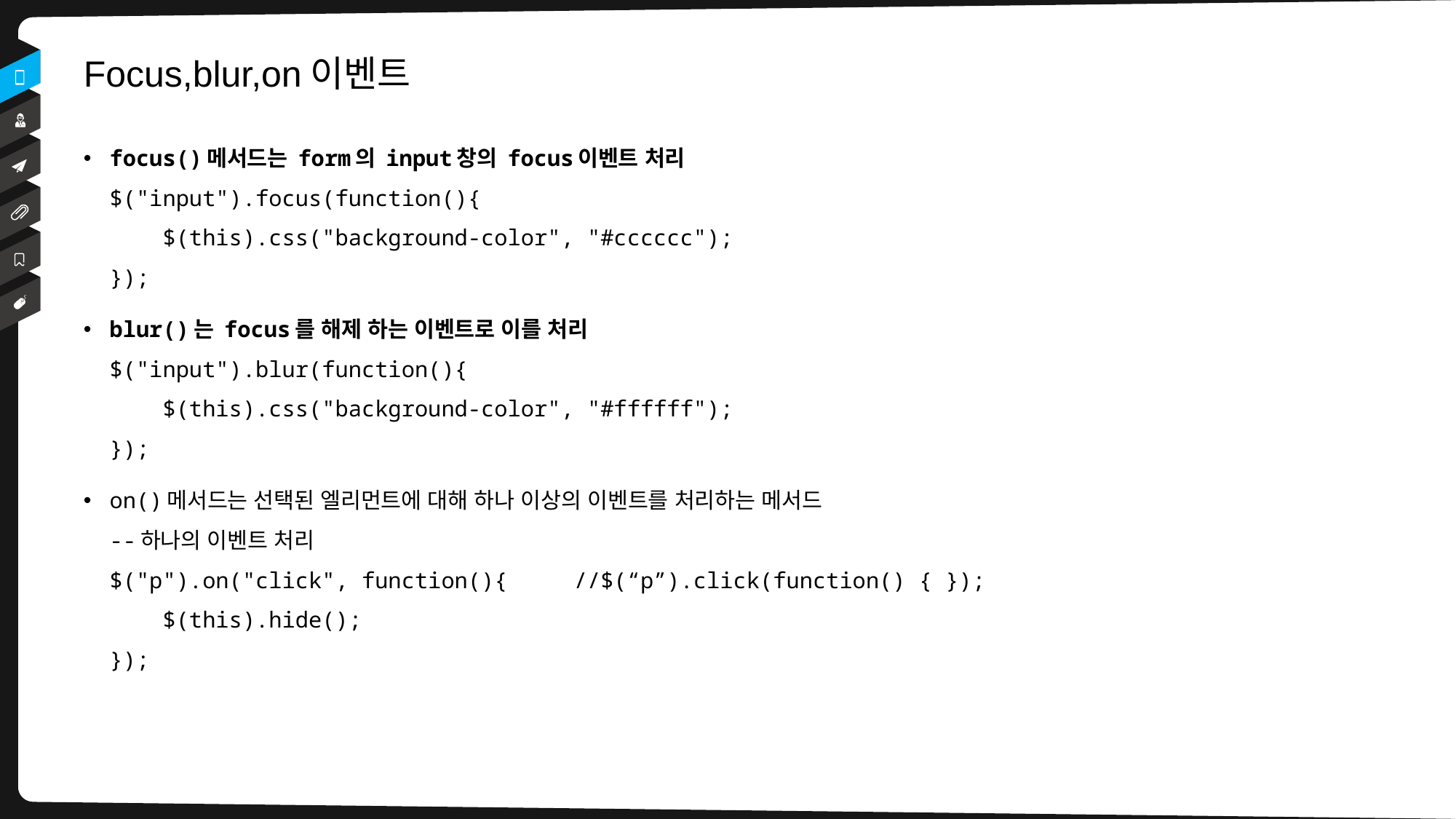

# Focus,blur,on이벤트
focus()메서드는 form의 input창의 focus이벤트 처리
$("input").focus(function(){
    $(this).css("background-color", "#cccccc");
});
blur()는 focus를 해제 하는 이벤트로 이를 처리
$("input").blur(function(){
    $(this).css("background-color", "#ffffff");
});
on()메서드는 선택된 엘리먼트에 대해 하나 이상의 이벤트를 처리하는 메서드
--하나의 이벤트 처리
$("p").on("click", function(){     //$(“p”).click(function() { });
    $(this).hide();
});